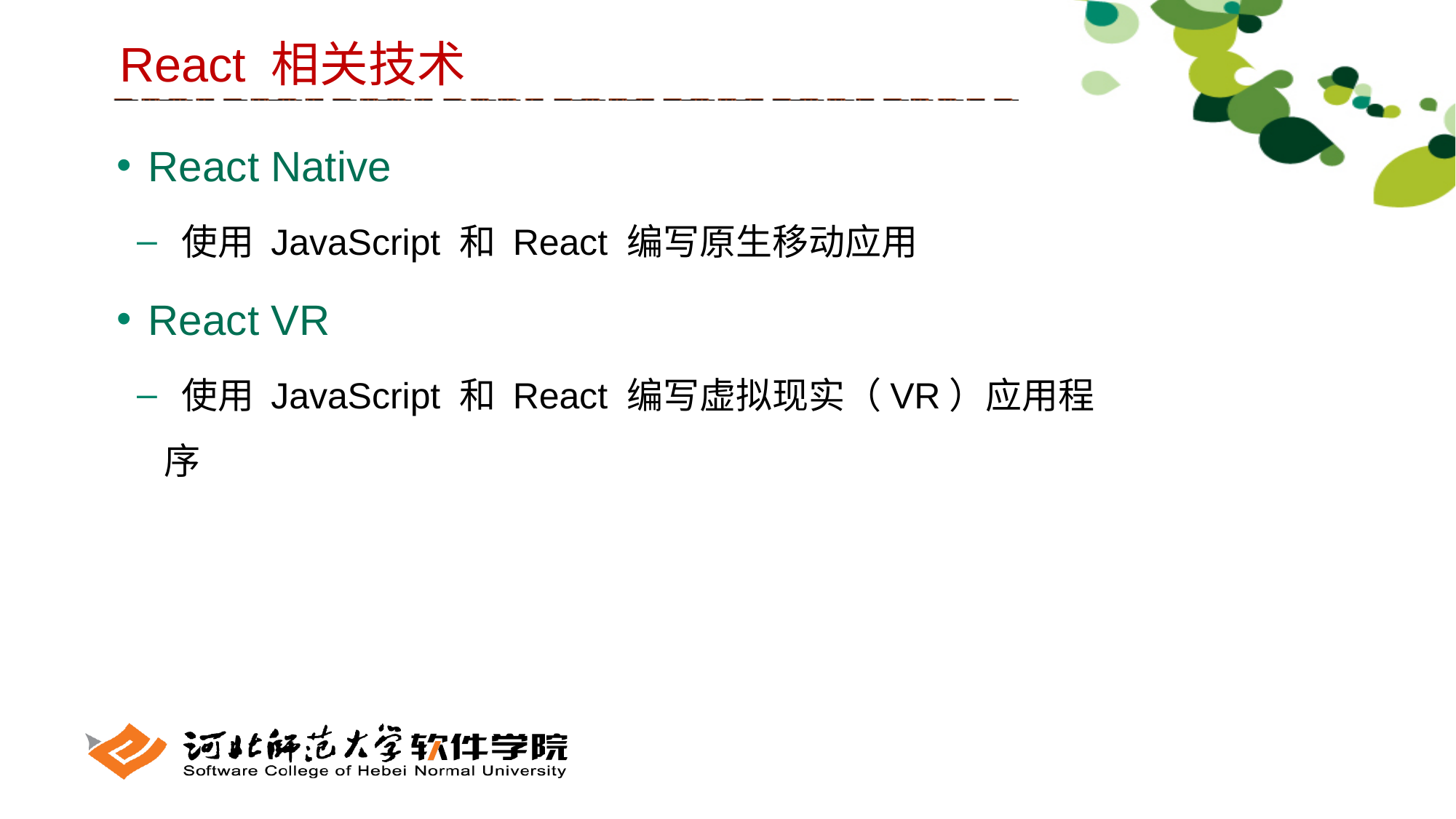

React 相关技术
 React Native
 使用 JavaScript 和 React 编写原生移动应用
 React VR
 使用 JavaScript 和 React 编写虚拟现实（VR）应用程序